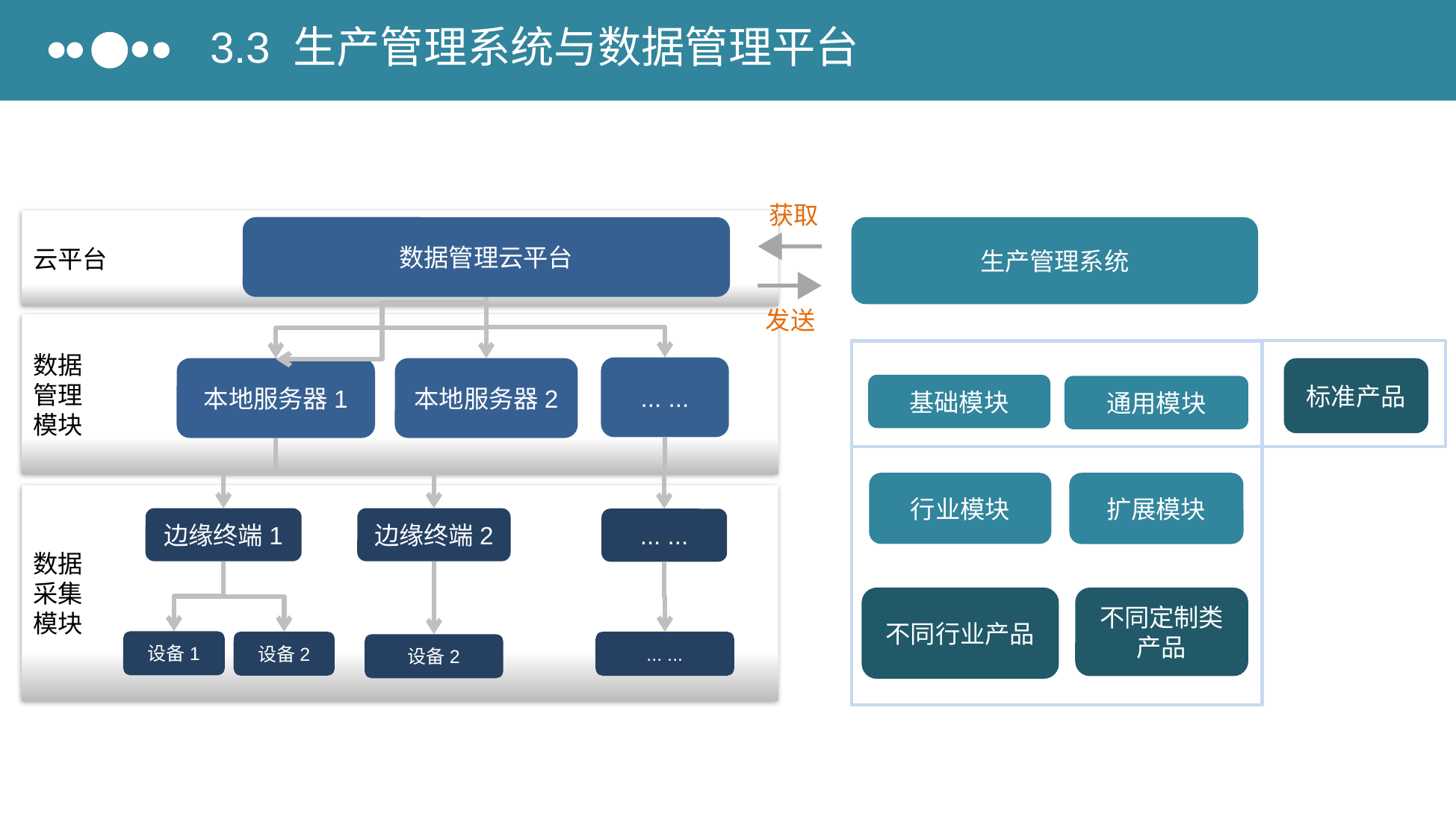

3.3 生产管理系统与数据管理平台
获取
云平台
数据管理云平台
生产管理系统

发送
数据
管理
模块

... ...
本地服务器1
本地服务器2
标准产品
基础模块
通用模块
行业模块
扩展模块
数据
采集
模块
边缘终端1
边缘终端2
... ...
不同行业产品
不同定制类产品
设备1
设备2
... ...
设备2